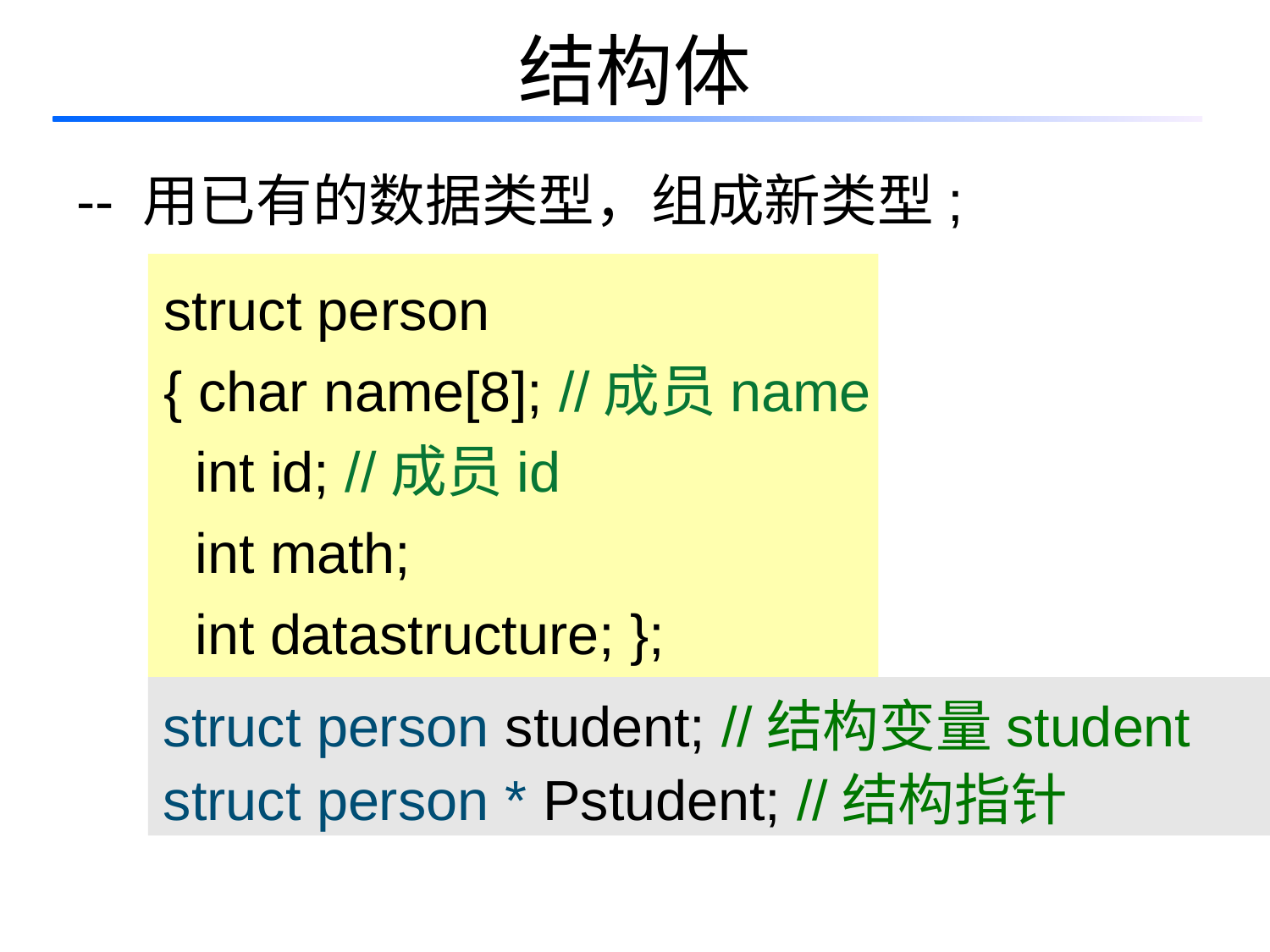

# 结构体

-- 用已有的数据类型，组成新类型;
 struct person
 { char name[8]; //成员name
   int id; //成员id
   int math;
   int datastructure; };
struct person student; //结构变量student
struct person * Pstudent; //结构指针